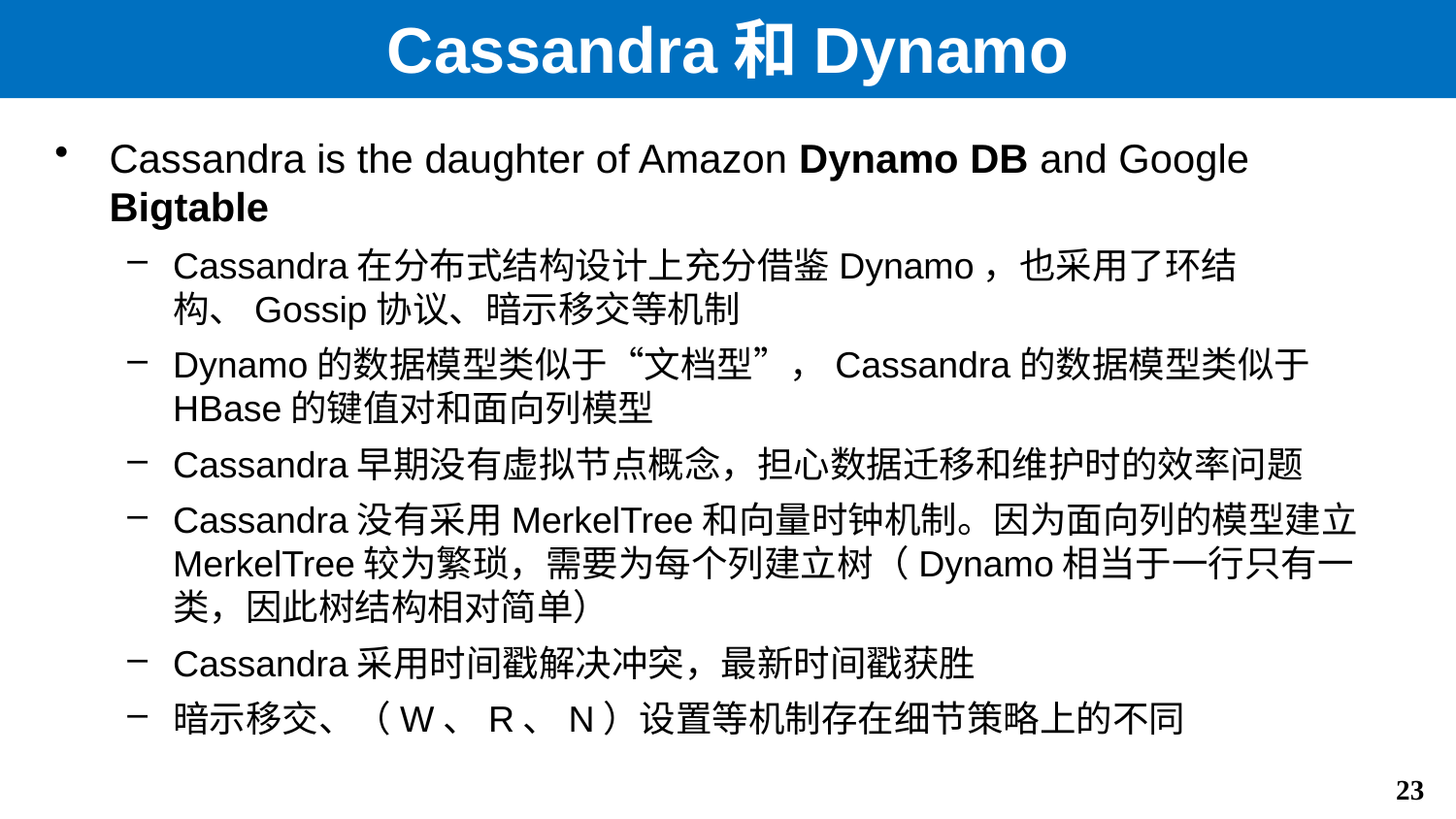

# Cassandra和Dynamo
Cassandra is the daughter of Amazon Dynamo DB and Google Bigtable
Cassandra在分布式结构设计上充分借鉴Dynamo，也采用了环结构、Gossip协议、暗示移交等机制
Dynamo的数据模型类似于“文档型”，Cassandra的数据模型类似于HBase的键值对和面向列模型
Cassandra早期没有虚拟节点概念，担心数据迁移和维护时的效率问题
Cassandra没有采用MerkelTree和向量时钟机制。因为面向列的模型建立MerkelTree较为繁琐，需要为每个列建立树（Dynamo相当于一行只有一类，因此树结构相对简单）
Cassandra采用时间戳解决冲突，最新时间戳获胜
暗示移交、（W、R、N）设置等机制存在细节策略上的不同